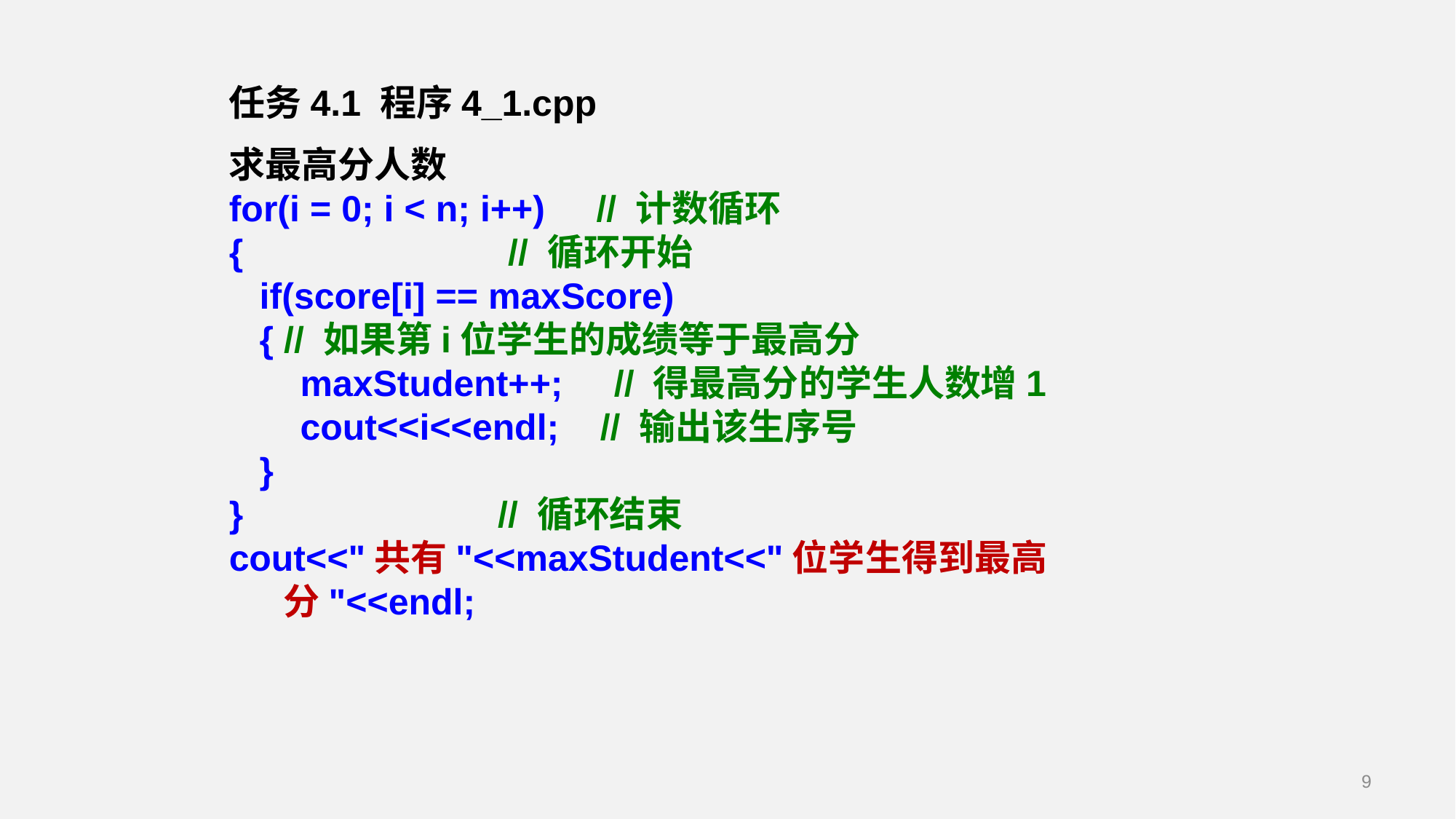

任务4.1 程序4_1.cpp
求最高分人数
for(i = 0; i < n; i++)     // 计数循环
{                          // 循环开始
   if(score[i] == maxScore)
   { // 如果第i位学生的成绩等于最高分
       maxStudent++;     // 得最高分的学生人数增1
       cout<<i<<endl;    // 输出该生序号
   }
}                         // 循环结束
cout<<"共有"<<maxStudent<<"位学生得到最高分"<<endl;
9